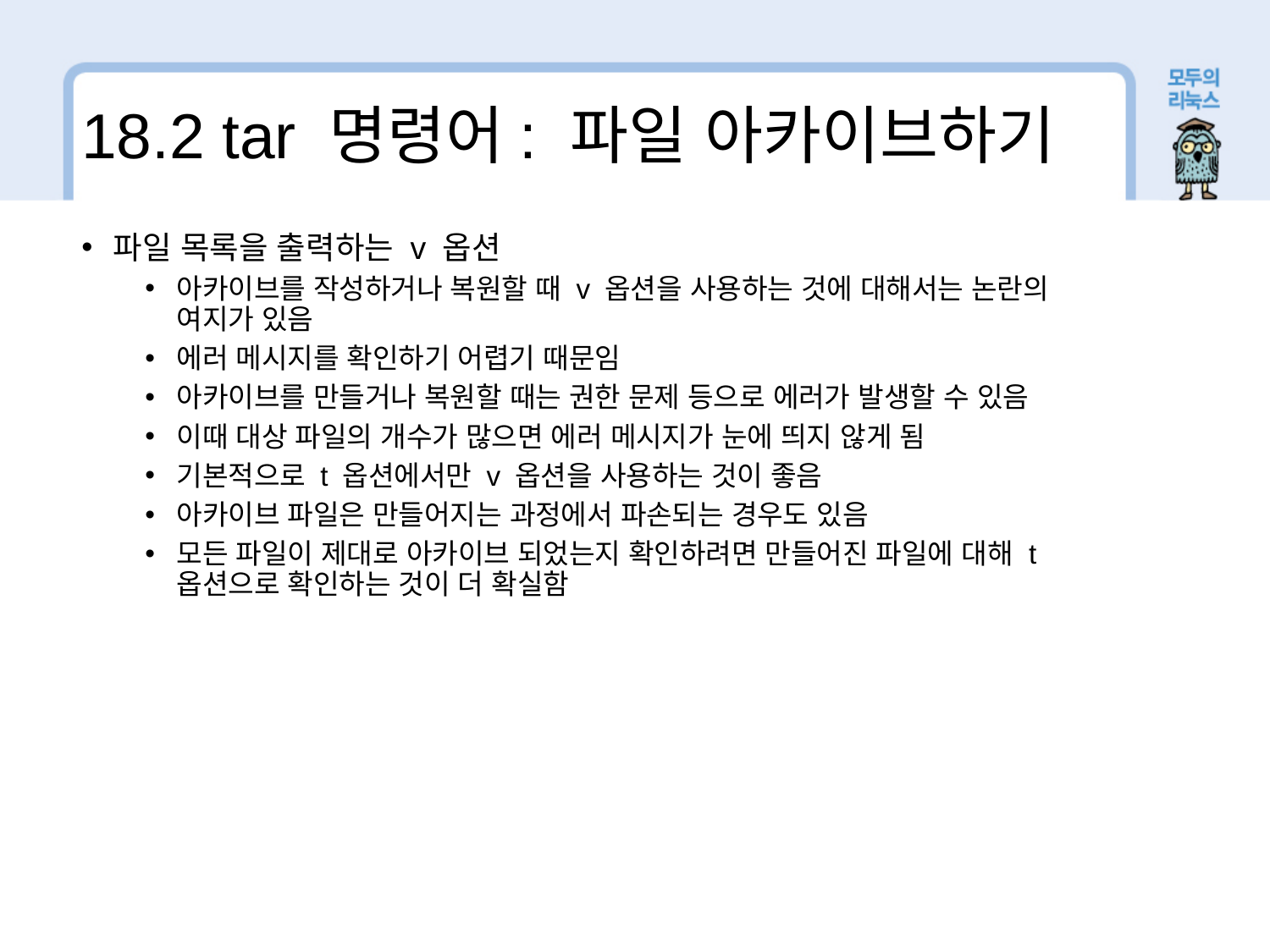

18.2 tar 명령어: 파일 아카이브하기
파일 목록을 출력하는 v 옵션
아카이브를 작성하거나 복원할 때 v 옵션을 사용하는 것에 대해서는 논란의 여지가 있음
에러 메시지를 확인하기 어렵기 때문임
아카이브를 만들거나 복원할 때는 권한 문제 등으로 에러가 발생할 수 있음
이때 대상 파일의 개수가 많으면 에러 메시지가 눈에 띄지 않게 됨
기본적으로 t 옵션에서만 v 옵션을 사용하는 것이 좋음
아카이브 파일은 만들어지는 과정에서 파손되는 경우도 있음
모든 파일이 제대로 아카이브 되었는지 확인하려면 만들어진 파일에 대해 t 옵션으로 확인하는 것이 더 확실함